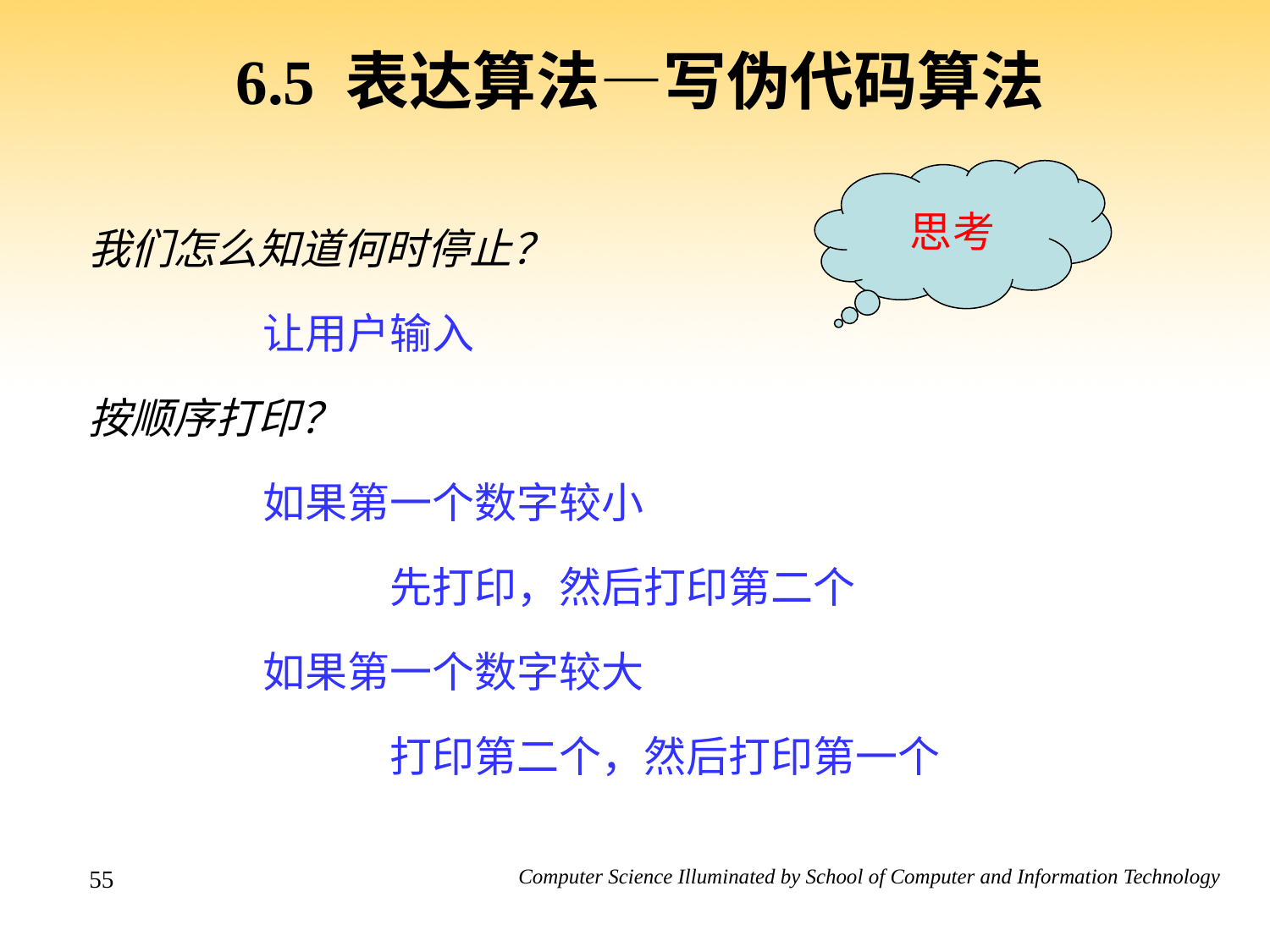

6.5 表达算法—写伪代码算法
思考
我们怎么知道何时停止？
		让用户输入
按顺序打印？
		如果第一个数字较小
			先打印，然后打印第二个
		如果第一个数字较大
			打印第二个，然后打印第一个
55